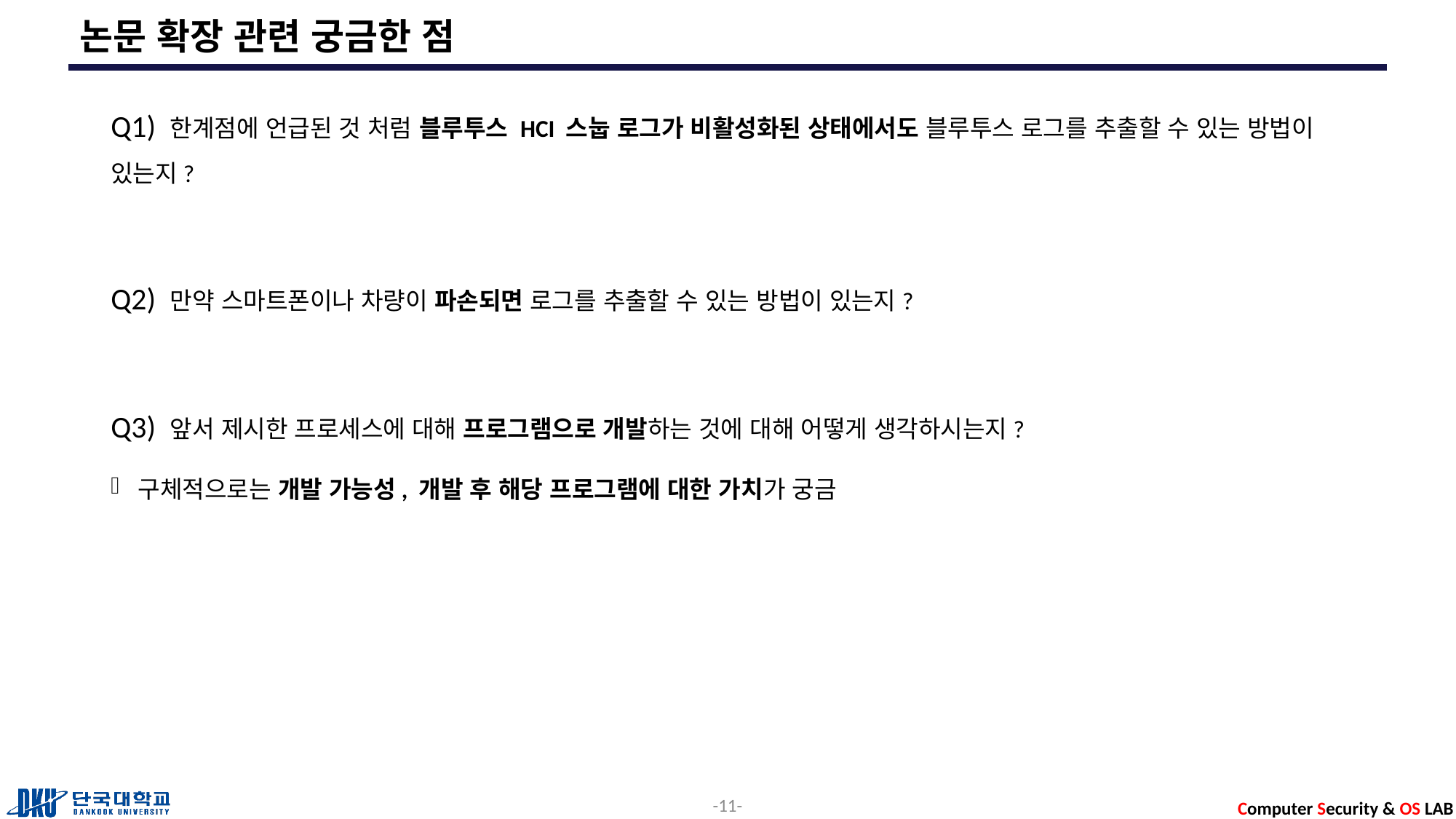

# 논문 확장 관련 궁금한 점
Q1) 한계점에 언급된 것 처럼 블루투스 HCI 스눕 로그가 비활성화된 상태에서도 블루투스 로그를 추출할 수 있는 방법이 있는지?

Q2) 만약 스마트폰이나 차량이 파손되면 로그를 추출할 수 있는 방법이 있는지?

Q3) 앞서 제시한 프로세스에 대해 프로그램으로 개발하는 것에 대해 어떻게 생각하시는지?
구체적으로는 개발 가능성, 개발 후 해당 프로그램에 대한 가치가 궁금

11